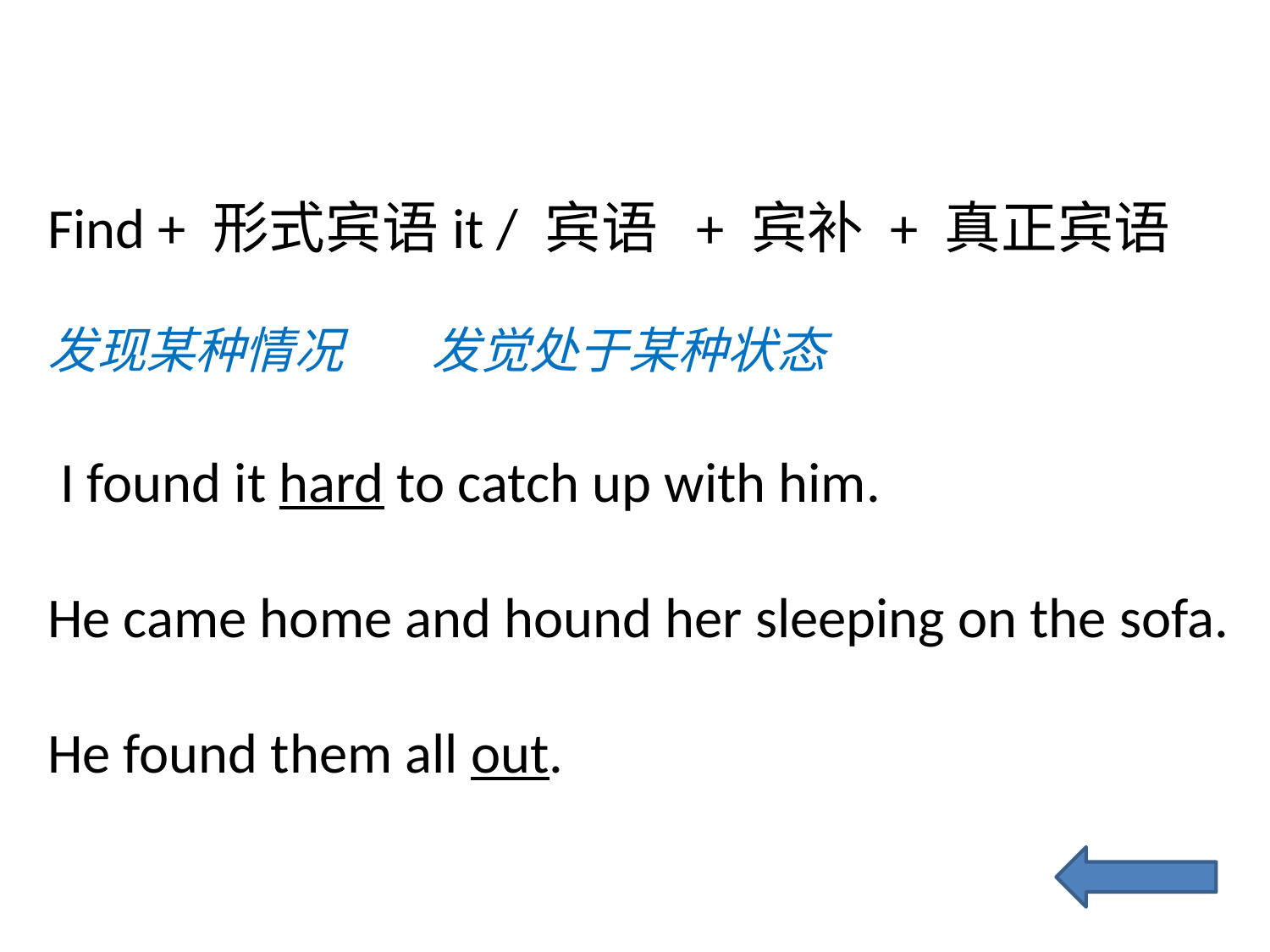

Find + 形式宾语it / 宾语  + 宾补 + 真正宾语

发现某种情况        发觉处于某种状态

 I found it hard to catch up with him.

He came home and hound her sleeping on the sofa.

He found them all out.